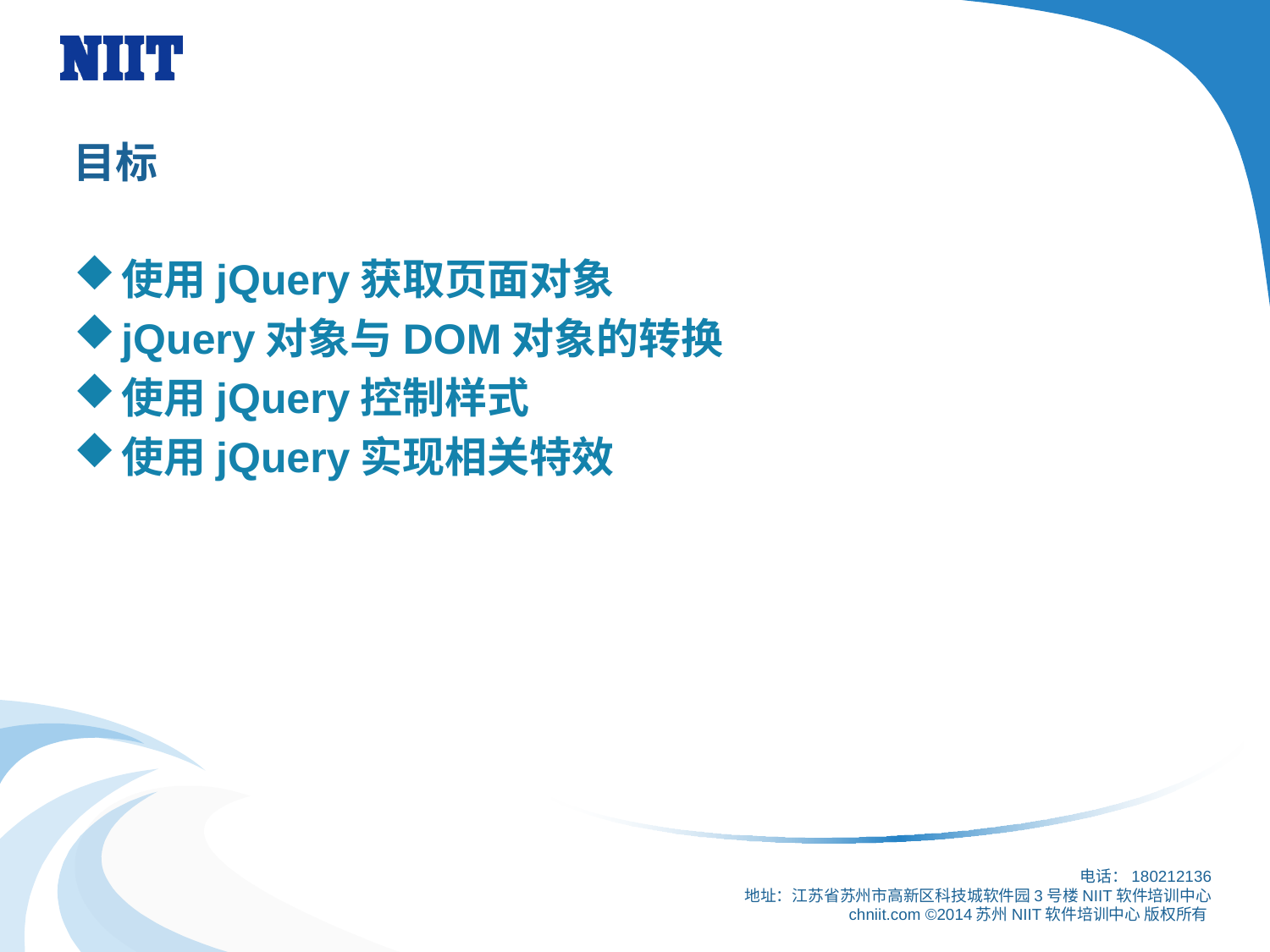

# 目标
使用jQuery获取页面对象
jQuery对象与DOM对象的转换
使用jQuery控制样式
使用jQuery实现相关特效